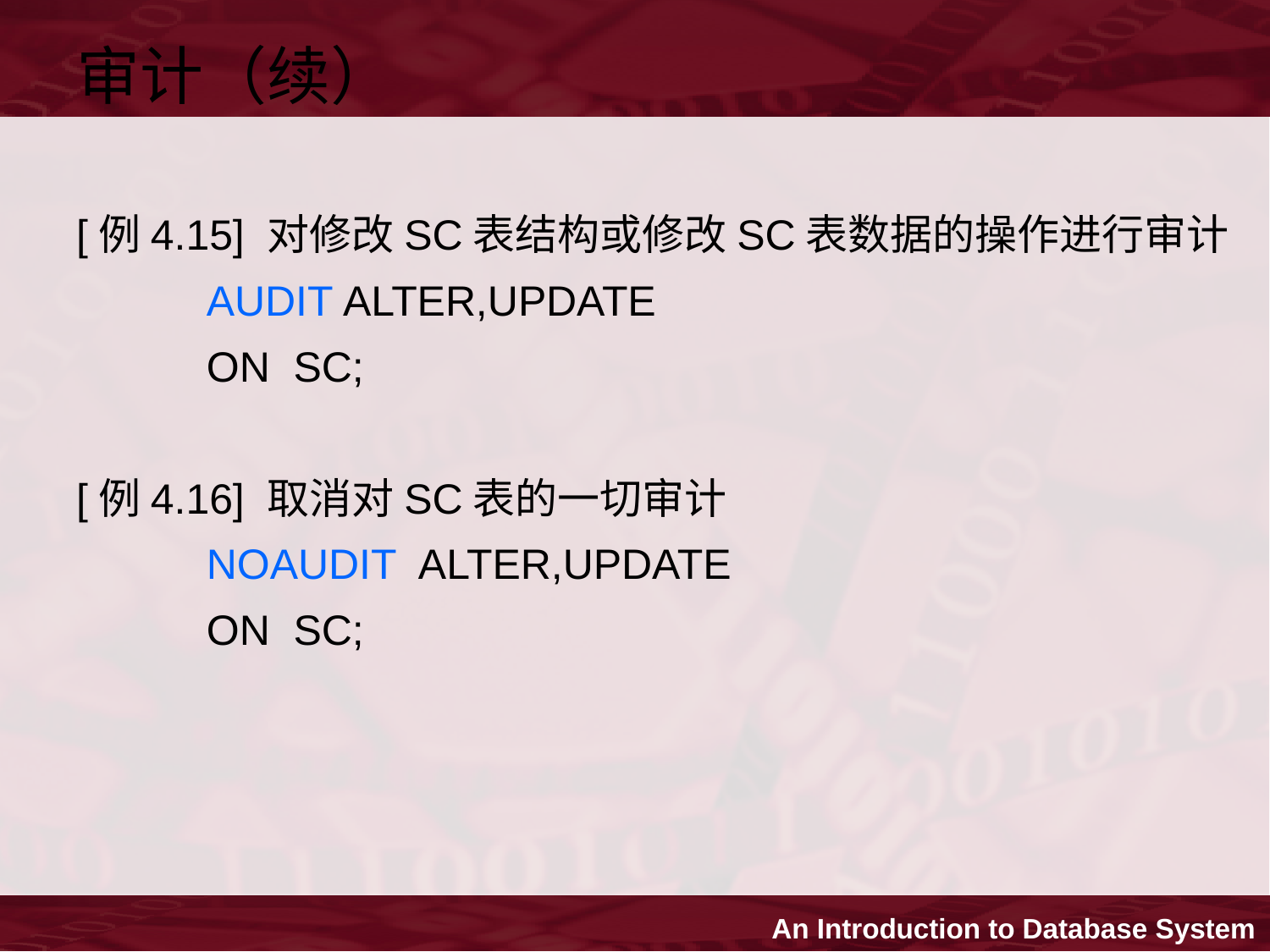

审计（续）
[例4.15] 对修改SC表结构或修改SC表数据的操作进行审计
           AUDIT ALTER,UPDATE
           ON  SC;

[例4.16] 取消对SC表的一切审计
           NOAUDIT  ALTER,UPDATE
           ON  SC;